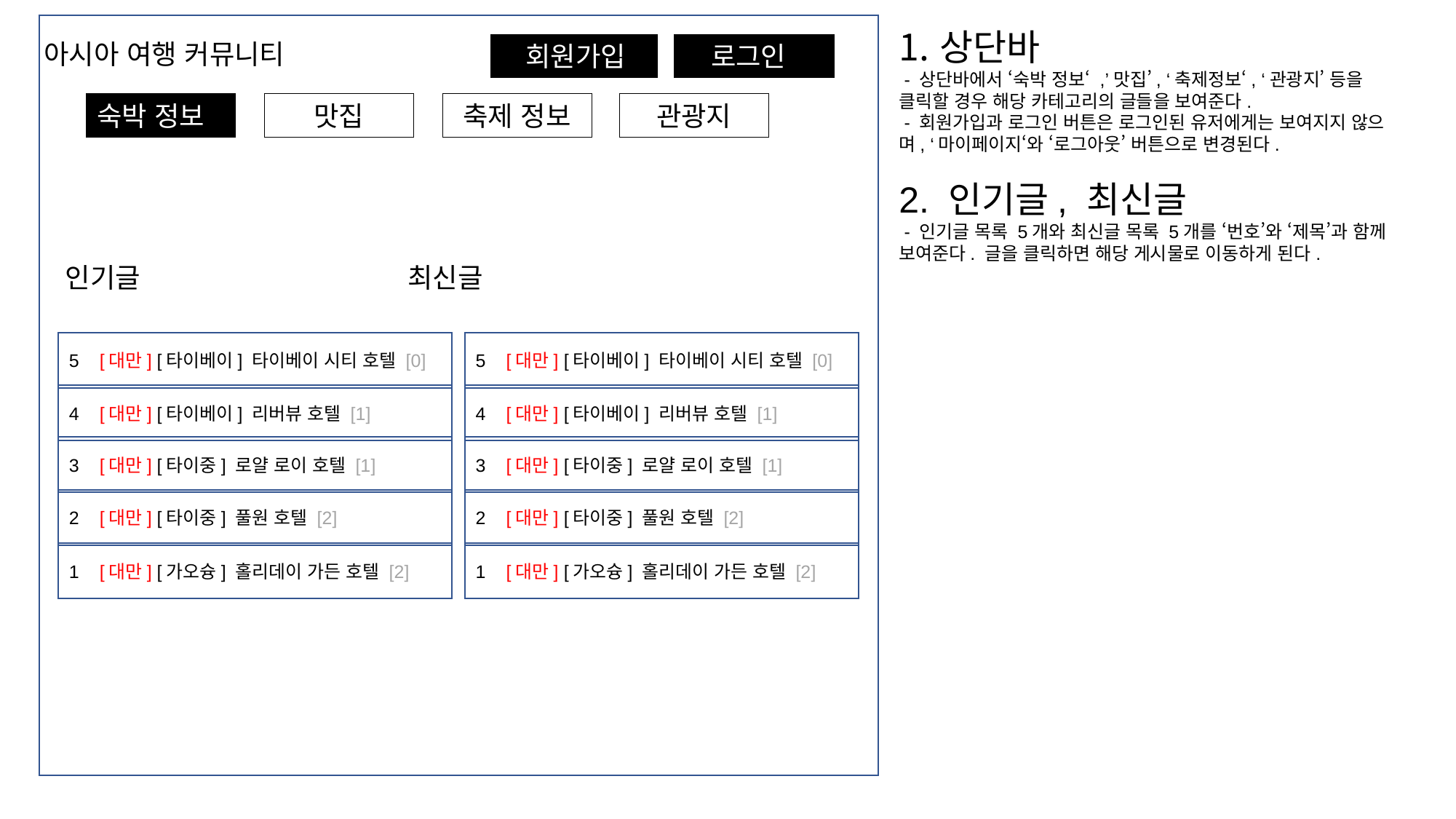

메인페이지

상단바
 - 상단바에서 ‘숙박 정보‘ ,’맛집’, ‘축제정보‘, ‘관광지’ 등을 클릭할 경우 해당 카테고리의 글들을 보여준다.
 - 회원가입과 로그인 버튼은 로그인된 유저에게는 보여지지 않으며, ‘마이페이지‘와 ‘로그아웃’ 버튼으로 변경된다.

2. 인기글, 최신글
 - 인기글 목록 5개와 최신글 목록 5개를 ‘번호’와 ‘제목’과 함께 보여준다. 글을 클릭하면 해당 게시물로 이동하게 된다.
아시아 여행 커뮤니티
로그인
마이페이지
회원가입
로그아웃
숙박 정보
맛집
축제 정보
관광지
인기글                                   최신글

5    [대만] [타이베이] 타이베이 시티 호텔 [0]
5    [대만] [타이베이] 타이베이 시티 호텔 [0]
4    [대만] [타이베이] 리버뷰 호텔 [1]
4    [대만] [타이베이] 리버뷰 호텔 [1]
3    [대만] [타이중] 로얄 로이 호텔 [1]
3    [대만] [타이중] 로얄 로이 호텔 [1]
2    [대만] [타이중] 풀원 호텔 [2]
2    [대만] [타이중] 풀원 호텔 [2]
1    [대만] [가오슝] 홀리데이 가든 호텔 [2]
1    [대만] [가오슝] 홀리데이 가든 호텔 [2]